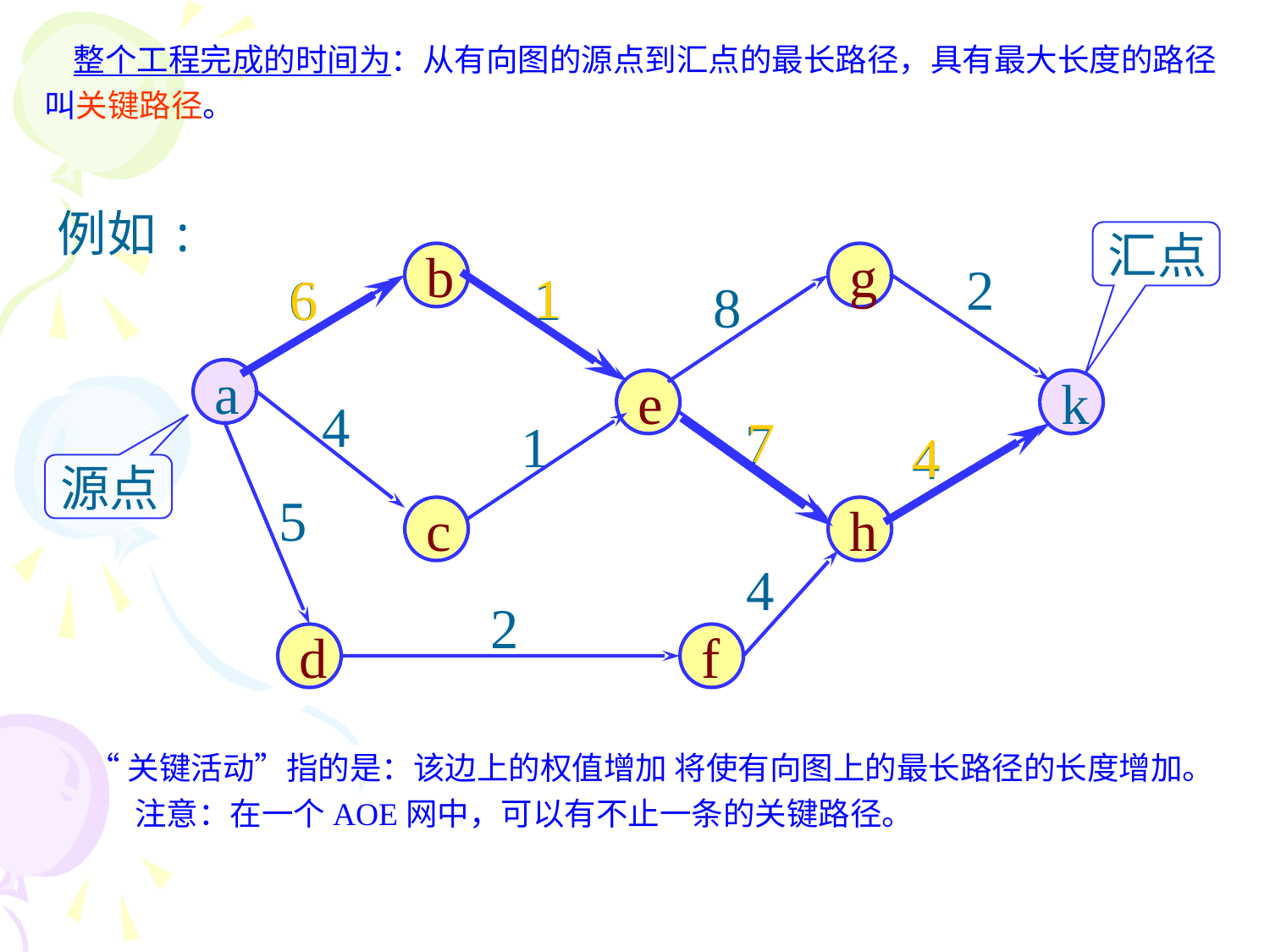

整个工程完成的时间为：从有向图的源点到汇点的最长路径，具有最大长度的路径叫关键路径。
例如:
汇点
b
g
2
1
6
6
1
8

a
e
k
4

7
7
1

4
4

源点
5
c
h
4

2
d
f

  “关键活动”指的是：该边上的权值增加 将使有向图上的最长路径的长度增加。
   　注意：在一个AOE网中，可以有不止一条的关键路径。